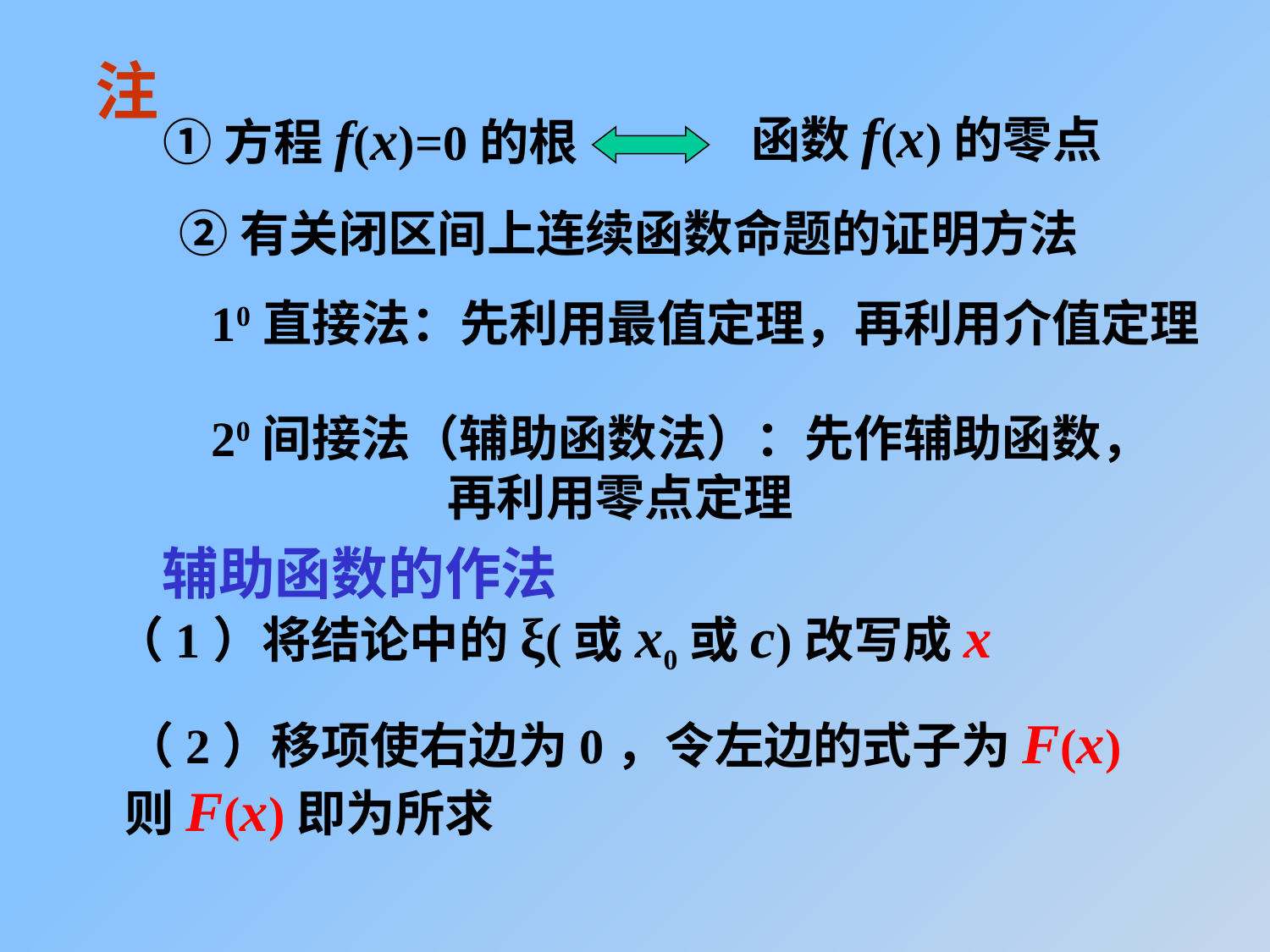

注
函数f(x)的零点
①方程f(x)=0的根

②有关闭区间上连续函数命题的证明方法
10直接法：先利用最值定理，再利用介值定理
20间接法（辅助函数法）：先作辅助函数，
                    再利用零点定理
辅助函数的作法
（1）将结论中的ξ(或x0或c)改写成x
（2）移项使右边为0，令左边的式子为F(x)
则F(x)即为所求